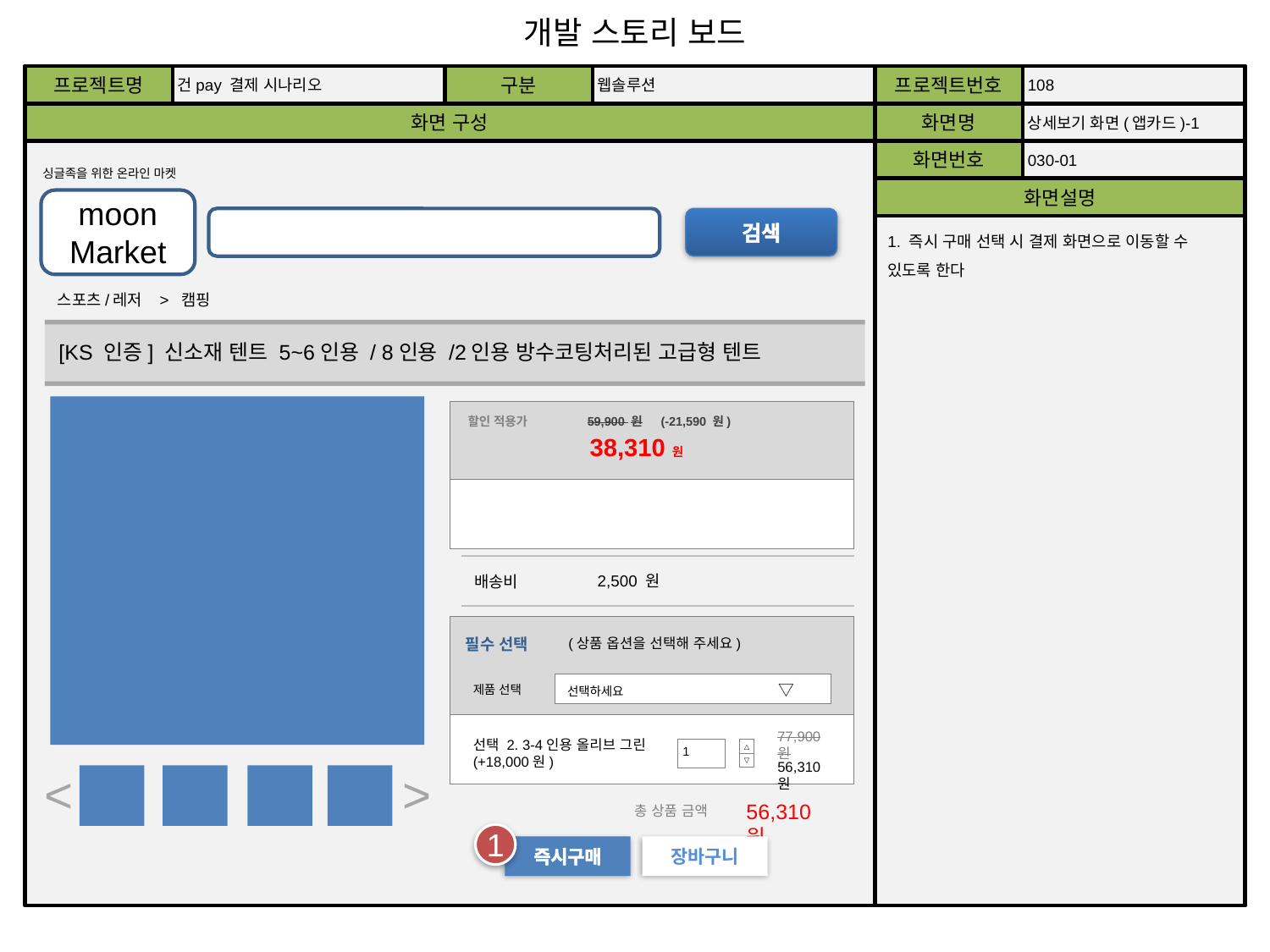

개발 스토리 보드
프로젝트명
건pay 결제 시나리오
구분
웹솔루션
프로젝트번호
108
화면 구성
화면명
상세보기 화면(앱카드)-1
화면번호
030-01
싱글족을 위한 온라인 마켓
화면설명
moon
Market

검색
1. 즉시 구매 선택 시 결제 화면으로 이동할 수 있도록 한다
스포츠/레저   >  캠핑

[KS 인증] 신소재 텐트 5~6인용 / 8인용 /2인용 방수코팅처리된 고급형 텐트

<
>

할인 적용가
59,900 원
(-21,590 원)
38,310 원

2,500 원
배송비

필수 선택
(상품 옵션을 선택해 주세요)
선택하세요	                   ▽
제품 선택

77,900원
선택 2. 3-4인용 올리브 그린(+18,000원)
1
△
56,310원
▽
56,310원
총 상품 금액
1
즉시구매
장바구니